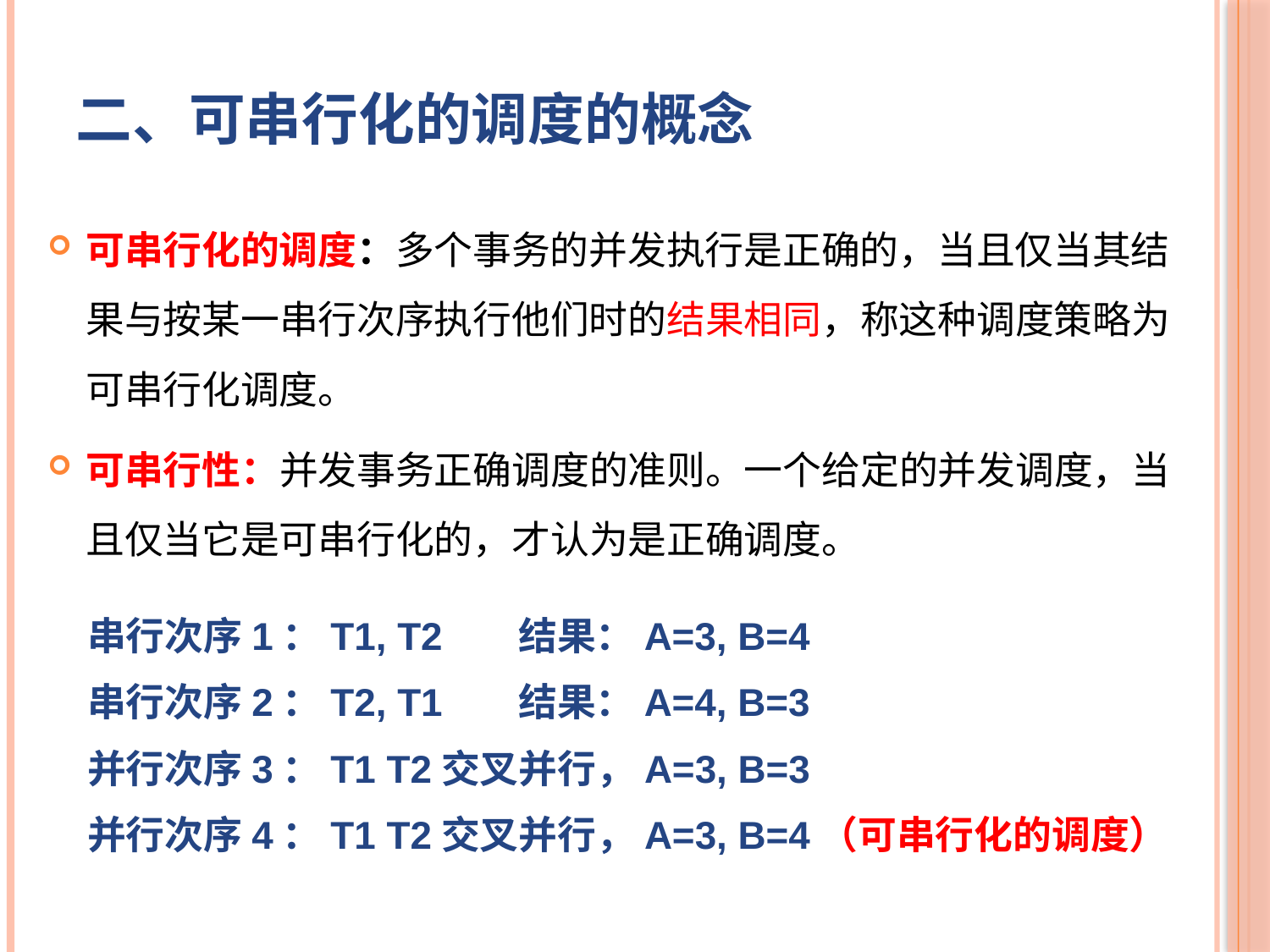

# 二、可串行化的调度的概念
可串行化的调度：多个事务的并发执行是正确的，当且仅当其结果与按某一串行次序执行他们时的结果相同，称这种调度策略为可串行化调度。
可串行性：并发事务正确调度的准则。一个给定的并发调度，当且仅当它是可串行化的，才认为是正确调度。
串行次序1：T1, T2 	结果：A=3, B=4
串行次序2：T2, T1 	结果：A=4, B=3
并行次序3：T1 T2交叉并行，A=3, B=3
并行次序4：T1 T2交叉并行，A=3, B=4（可串行化的调度）